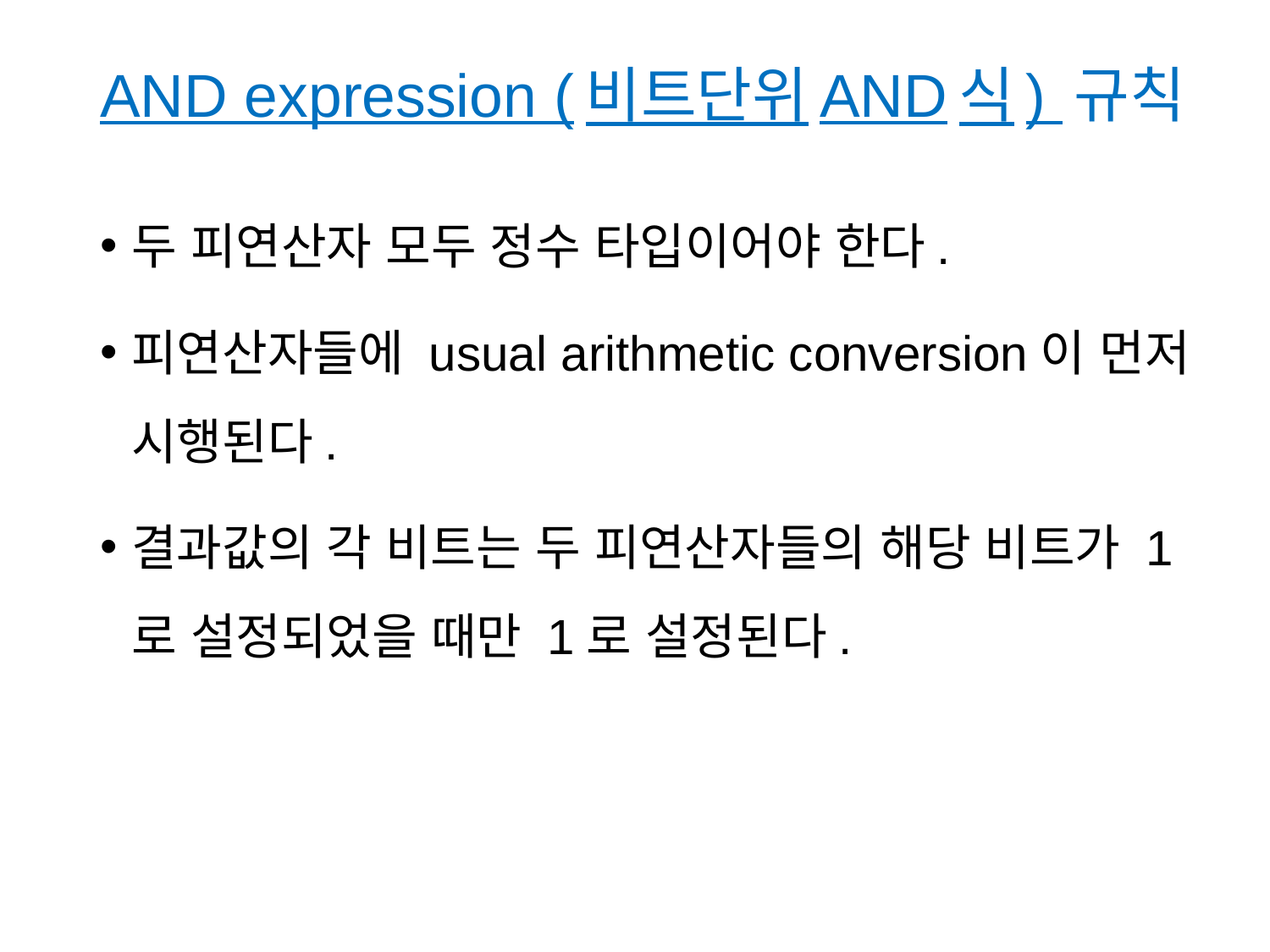

# AND expression (비트단위AND식) 규칙
두 피연산자 모두 정수 타입이어야 한다.
피연산자들에 usual arithmetic conversion이 먼저 시행된다.
결과값의 각 비트는 두 피연산자들의 해당 비트가 1로 설정되었을 때만 1로 설정된다.